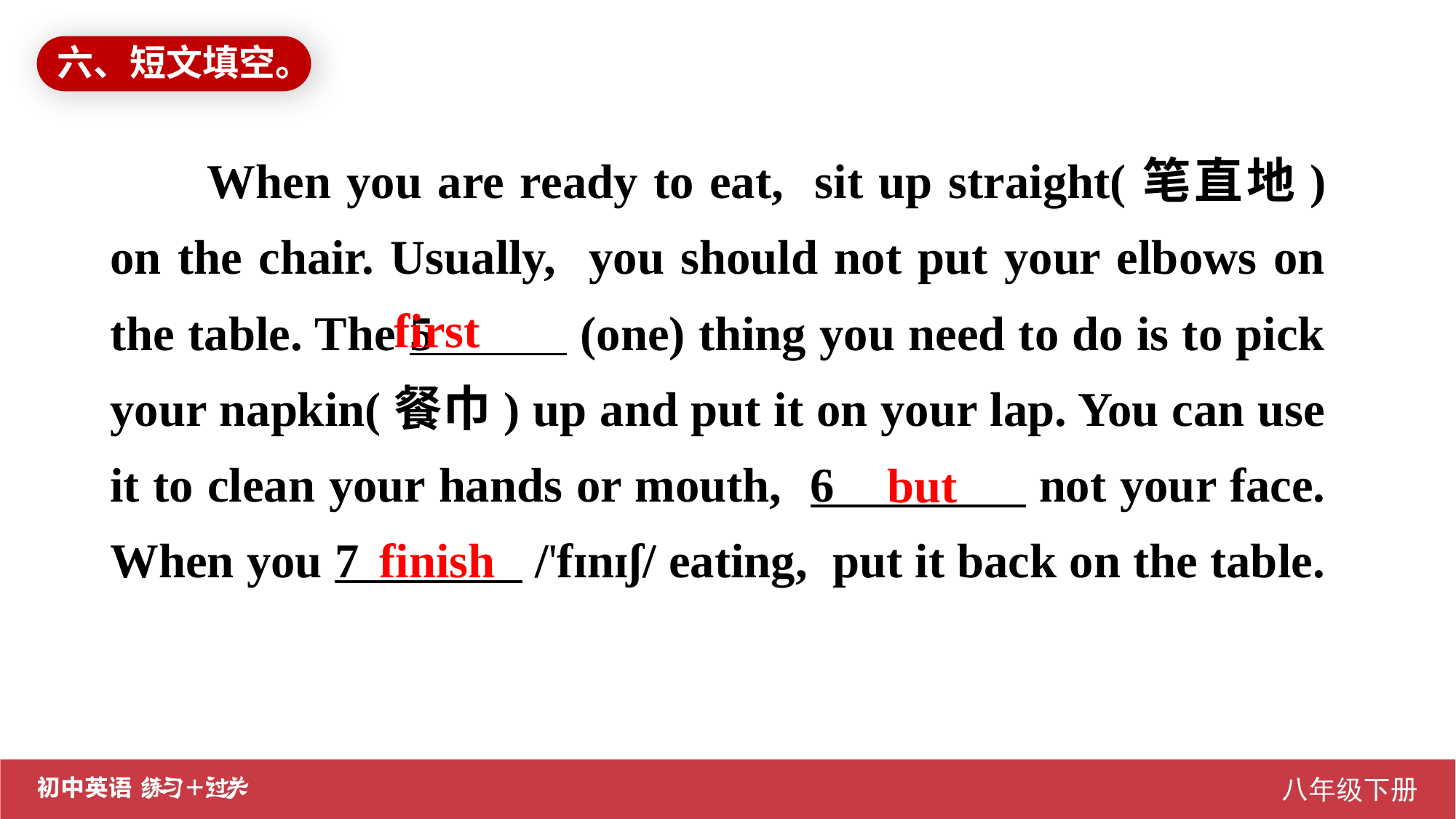

六、短文填空。

When you are ready to eat,  sit up straight(笔直地) on the chair. Usually,  you should not put your elbows on the table. The 5           (one) thing you need to do is to pick your napkin(餐巾) up and put it on your lap. You can use it to clean your hands or mouth,  6               not your face. When you 7              /'fɪnɪʃ/ eating,  put it back on the table.
first
but
finish